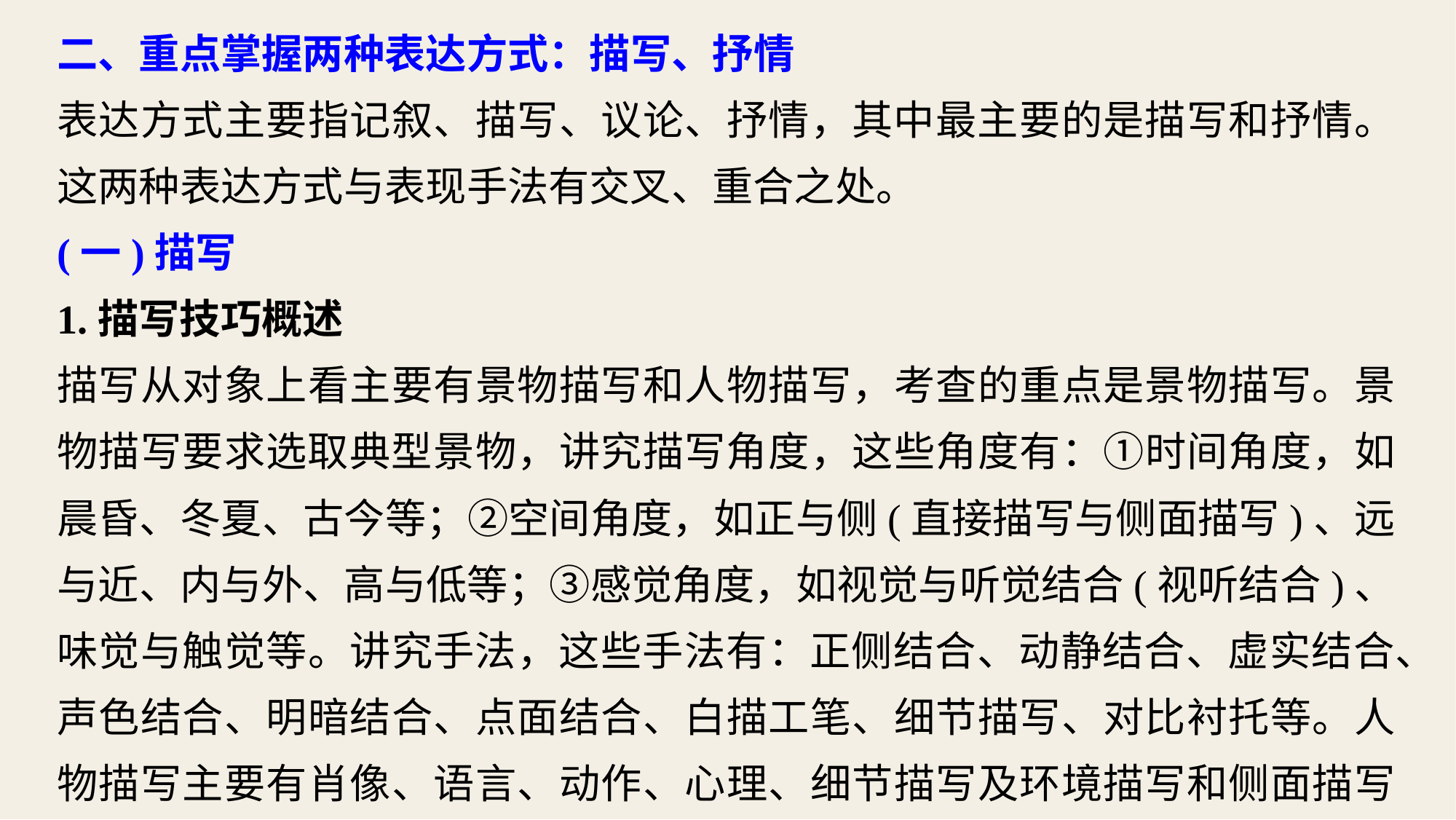

二、重点掌握两种表达方式：描写、抒情
表达方式主要指记叙、描写、议论、抒情，其中最主要的是描写和抒情。这两种表达方式与表现手法有交叉、重合之处。
(一)描写
1.描写技巧概述
描写从对象上看主要有景物描写和人物描写，考查的重点是景物描写。景物描写要求选取典型景物，讲究描写角度，这些角度有：①时间角度，如晨昏、冬夏、古今等；②空间角度，如正与侧(直接描写与侧面描写)、远与近、内与外、高与低等；③感觉角度，如视觉与听觉结合(视听结合)、味觉与触觉等。讲究手法，这些手法有：正侧结合、动静结合、虚实结合、声色结合、明暗结合、点面结合、白描工笔、细节描写、对比衬托等。人物描写主要有肖像、语言、动作、心理、细节描写及环境描写和侧面描写等。